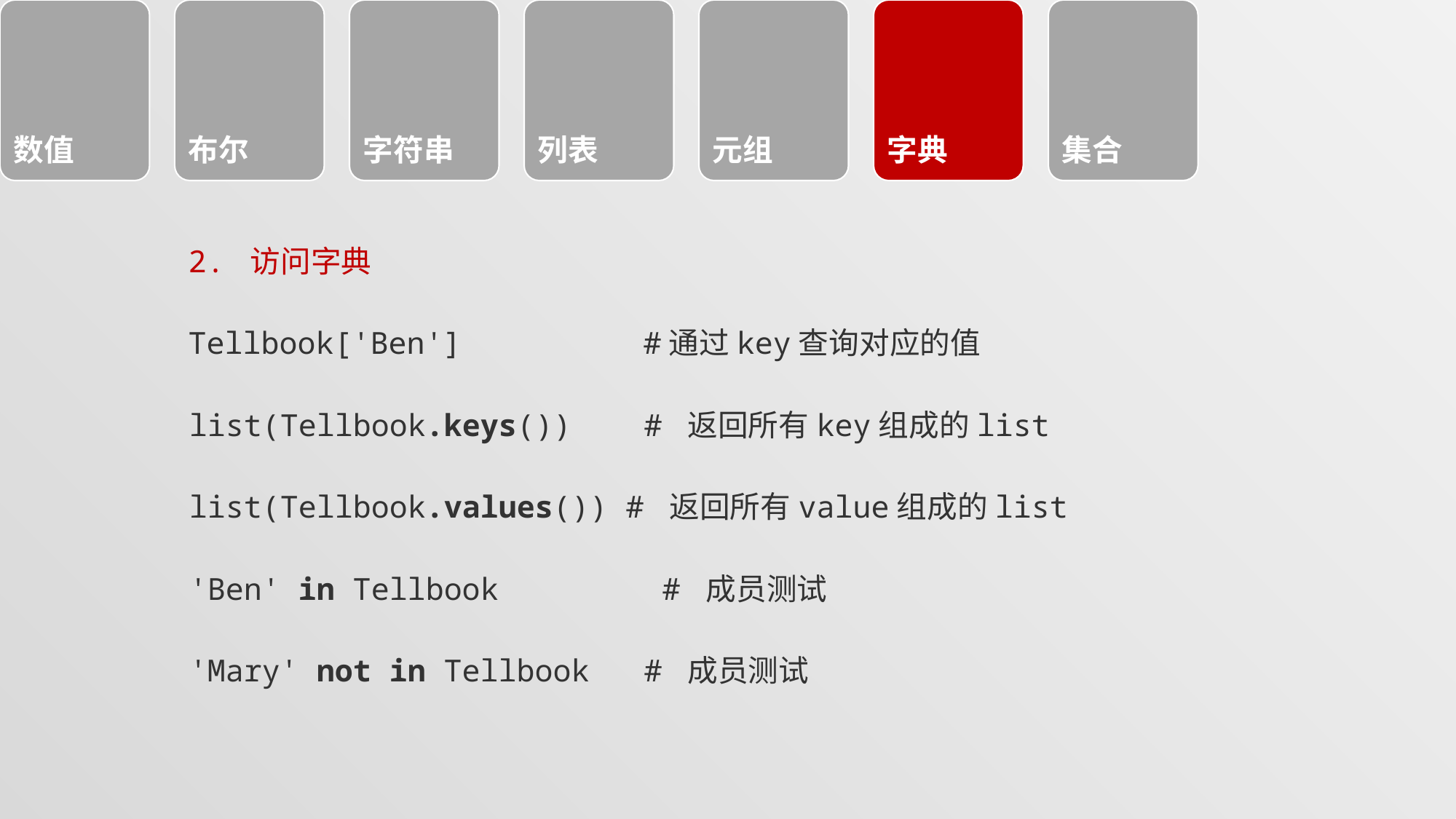

#
2. 访问字典
Tellbook['Ben']          #通过key查询对应的值
list(Tellbook.keys())    # 返回所有key组成的list
list(Tellbook.values()) # 返回所有value组成的list
'Ben' in Tellbook         # 成员测试
'Mary' not in Tellbook   # 成员测试